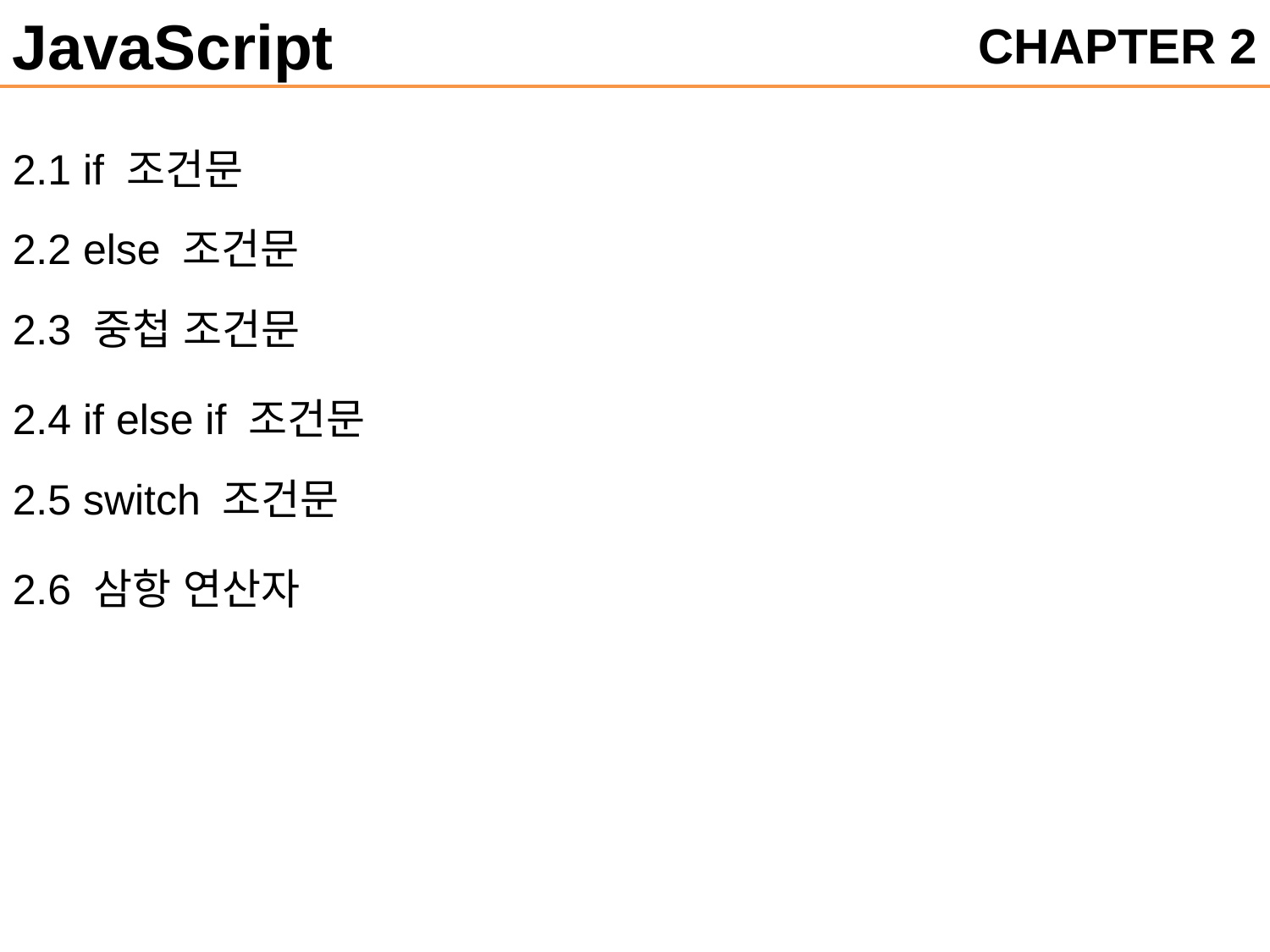

JavaScript
CHAPTER 2
2.1 if 조건문
2.2 else 조건문
2.3 중첩 조건문
2.4 if else if 조건문
2.5 switch 조건문
2.6 삼항 연산자